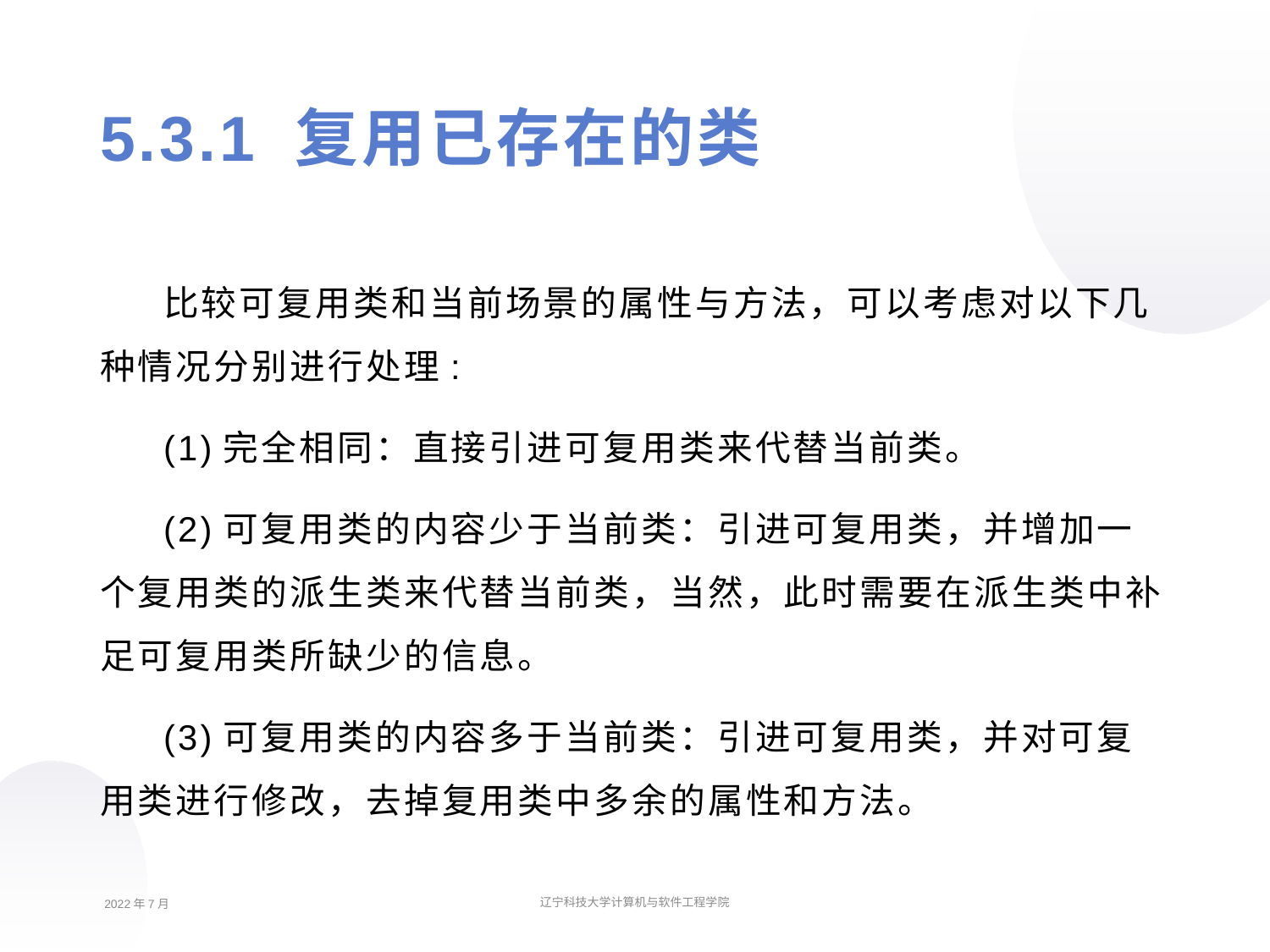

5.3.1 复用已存在的类
比较可复用类和当前场景的属性与方法，可以考虑对以下几种情况分别进行处理:
(1)完全相同：直接引进可复用类来代替当前类。
(2)可复用类的内容少于当前类：引进可复用类，并增加一个复用类的派生类来代替当前类，当然，此时需要在派生类中补足可复用类所缺少的信息。
(3)可复用类的内容多于当前类：引进可复用类，并对可复用类进行修改，去掉复用类中多余的属性和方法。

2022年7月
辽宁科技大学计算机与软件工程学院
80